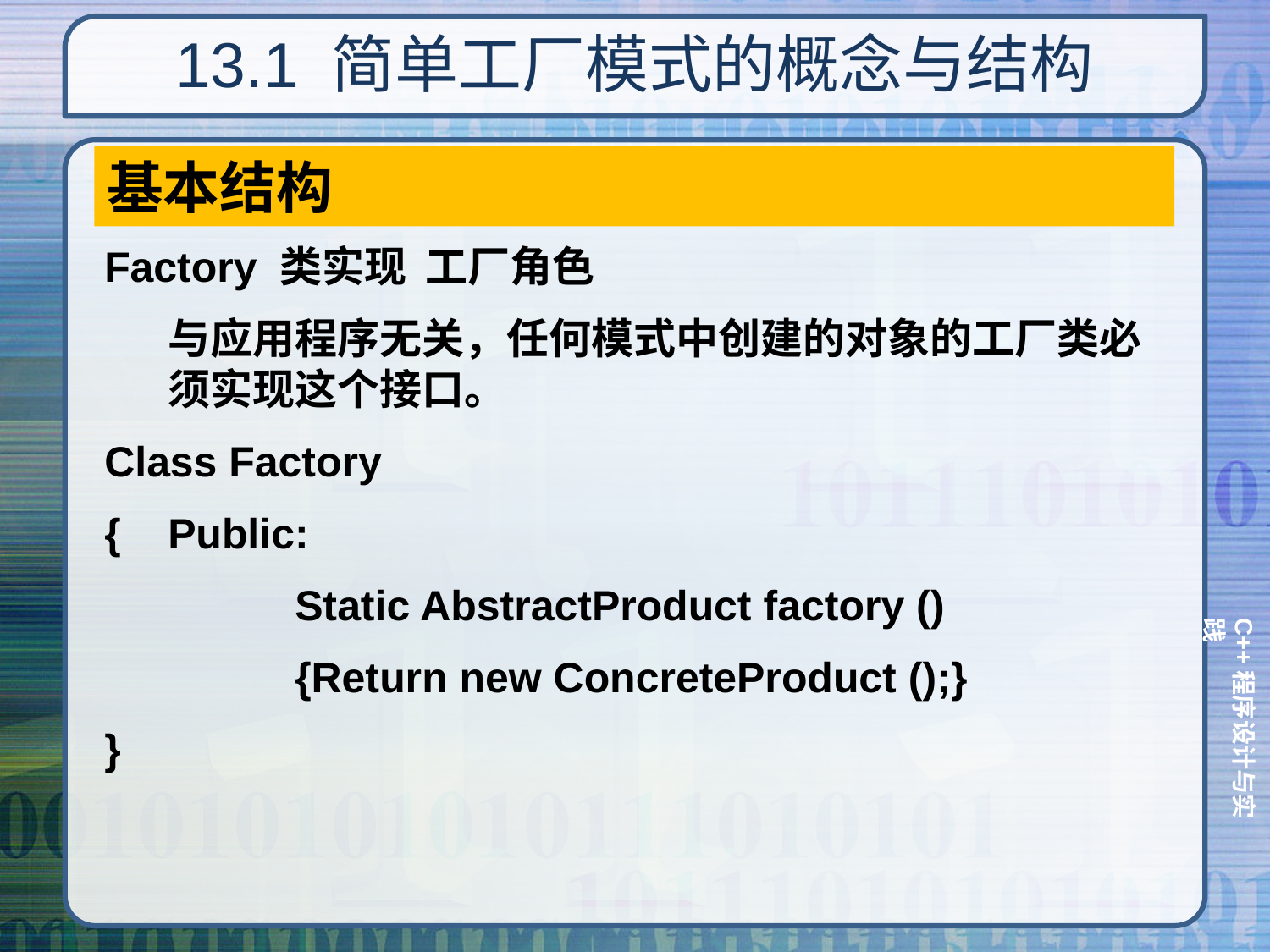

# 13.1 简单工厂模式的概念与结构

基本结构
Factory 类实现  工厂角色
	与应用程序无关，任何模式中创建的对象的工厂类必须实现这个接口。
Class Factory
{	Public:
		Static AbstractProduct factory ()
		{Return new ConcreteProduct ();}
}